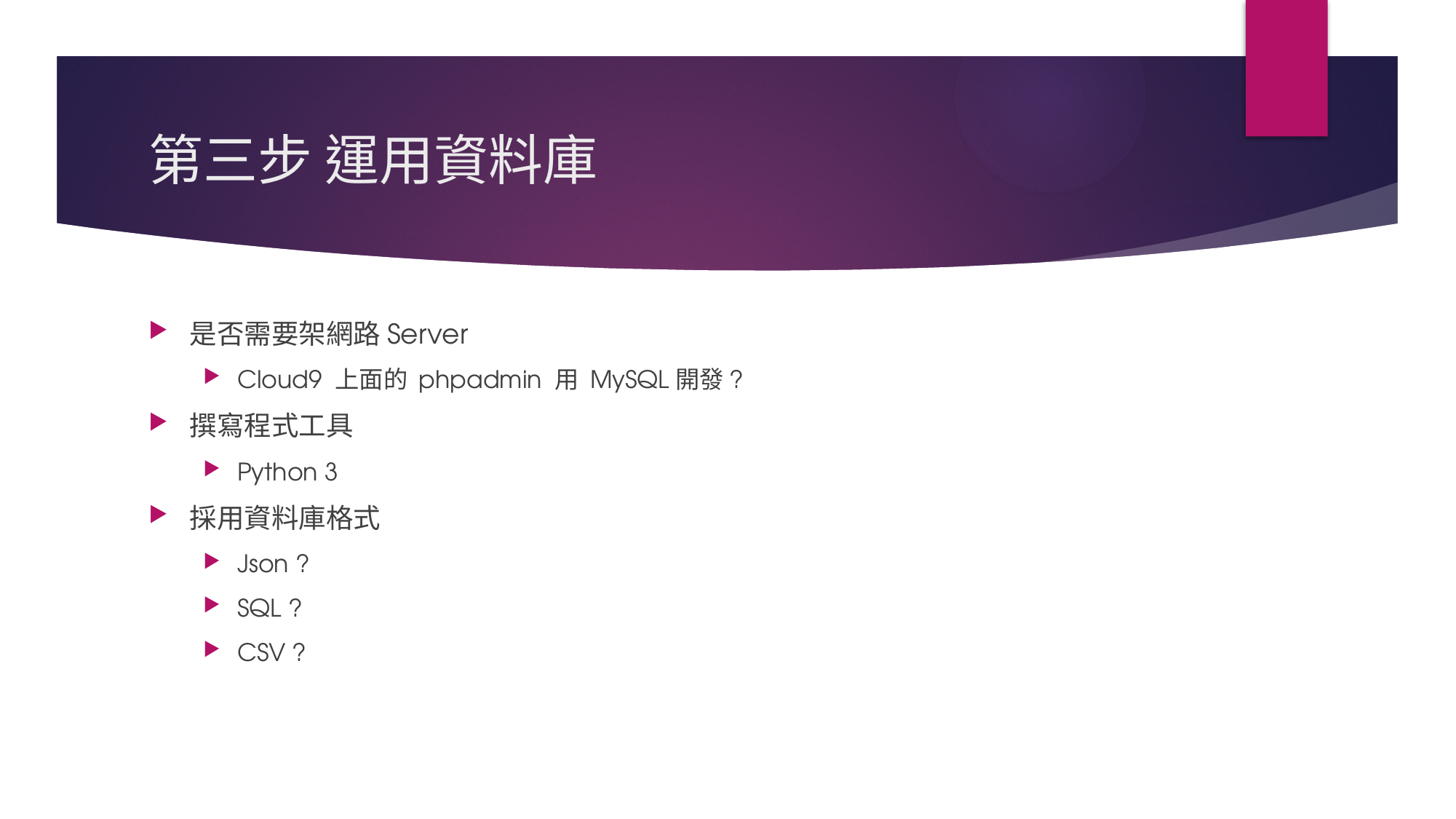

# 第三步 運用資料庫
是否需要架網路Server
Cloud9 上面的 phpadmin 用 MySQL開發?
撰寫程式工具
Python 3
採用資料庫格式
Json ?
SQL ?
CSV ?